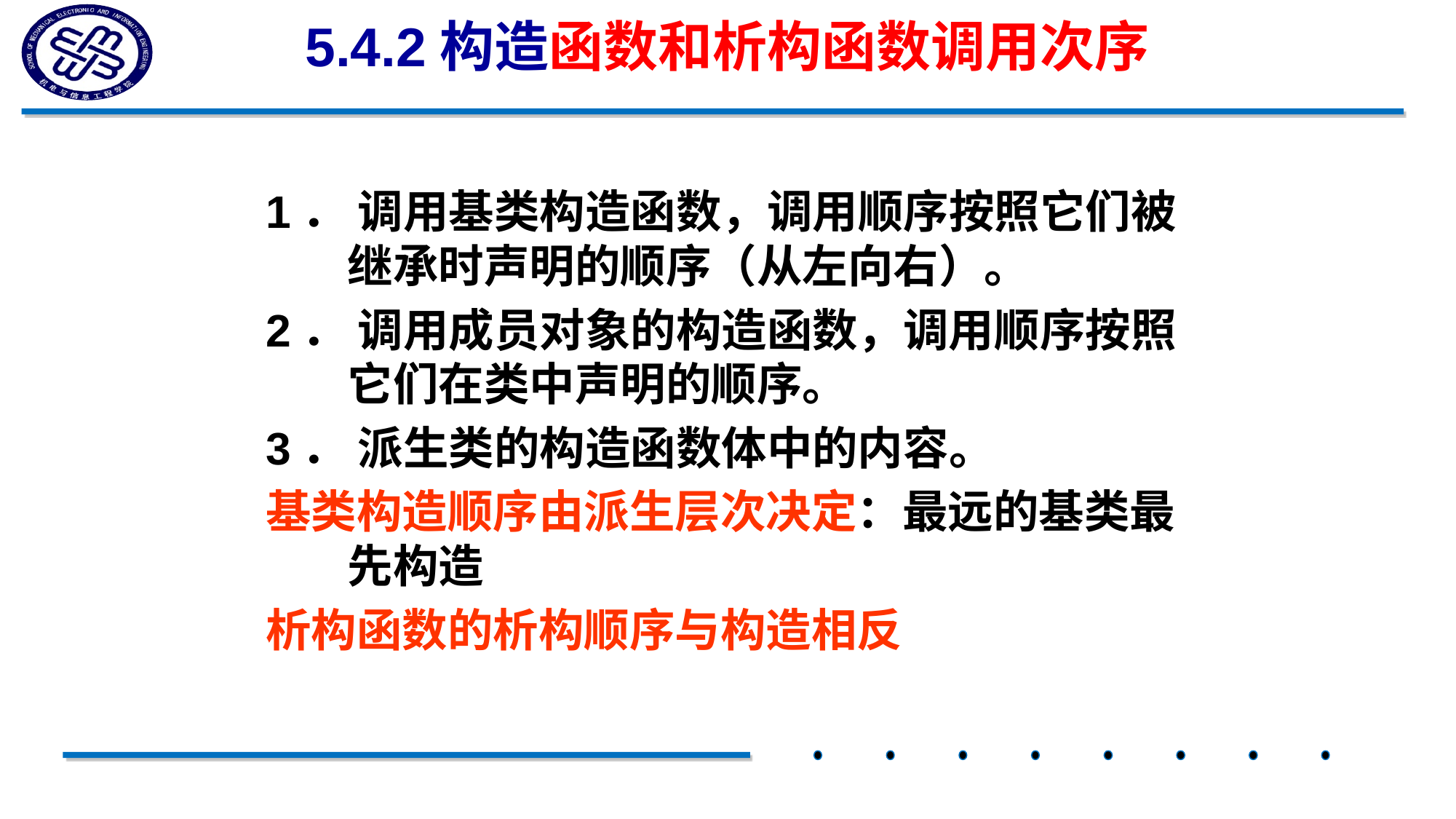

# 5.4.2构造函数和析构函数调用次序
1． 调用基类构造函数，调用顺序按照它们被继承时声明的顺序（从左向右）。
2． 调用成员对象的构造函数，调用顺序按照它们在类中声明的顺序。
3． 派生类的构造函数体中的内容。
基类构造顺序由派生层次决定：最远的基类最先构造
析构函数的析构顺序与构造相反